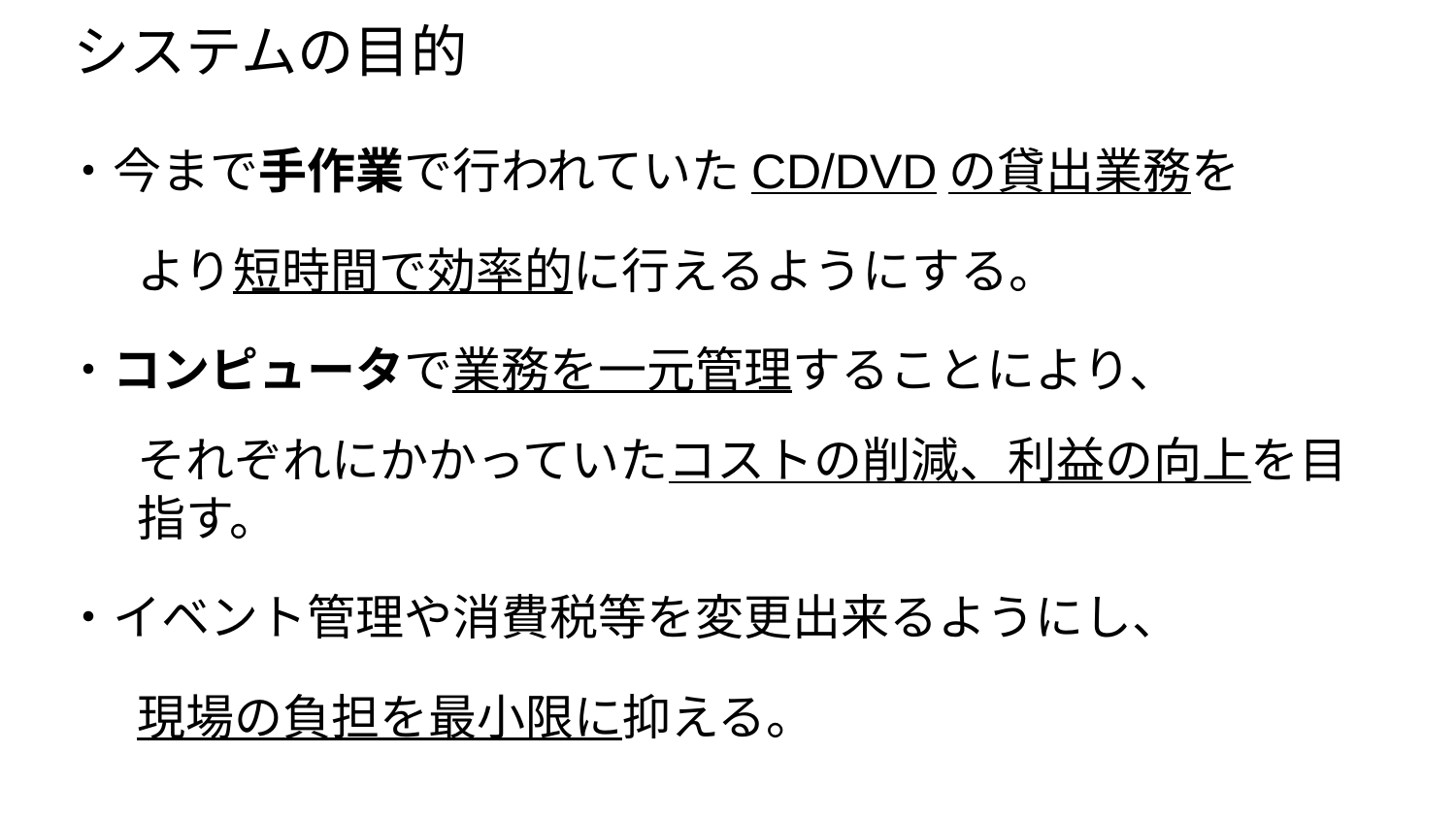

# システムの目的
・今まで手作業で行われていたCD/DVDの貸出業務を
より短時間で効率的に行えるようにする。
・コンピュータで業務を一元管理することにより、
それぞれにかかっていたコストの削減、利益の向上を目指す。
・イベント管理や消費税等を変更出来るようにし、
現場の負担を最小限に抑える。